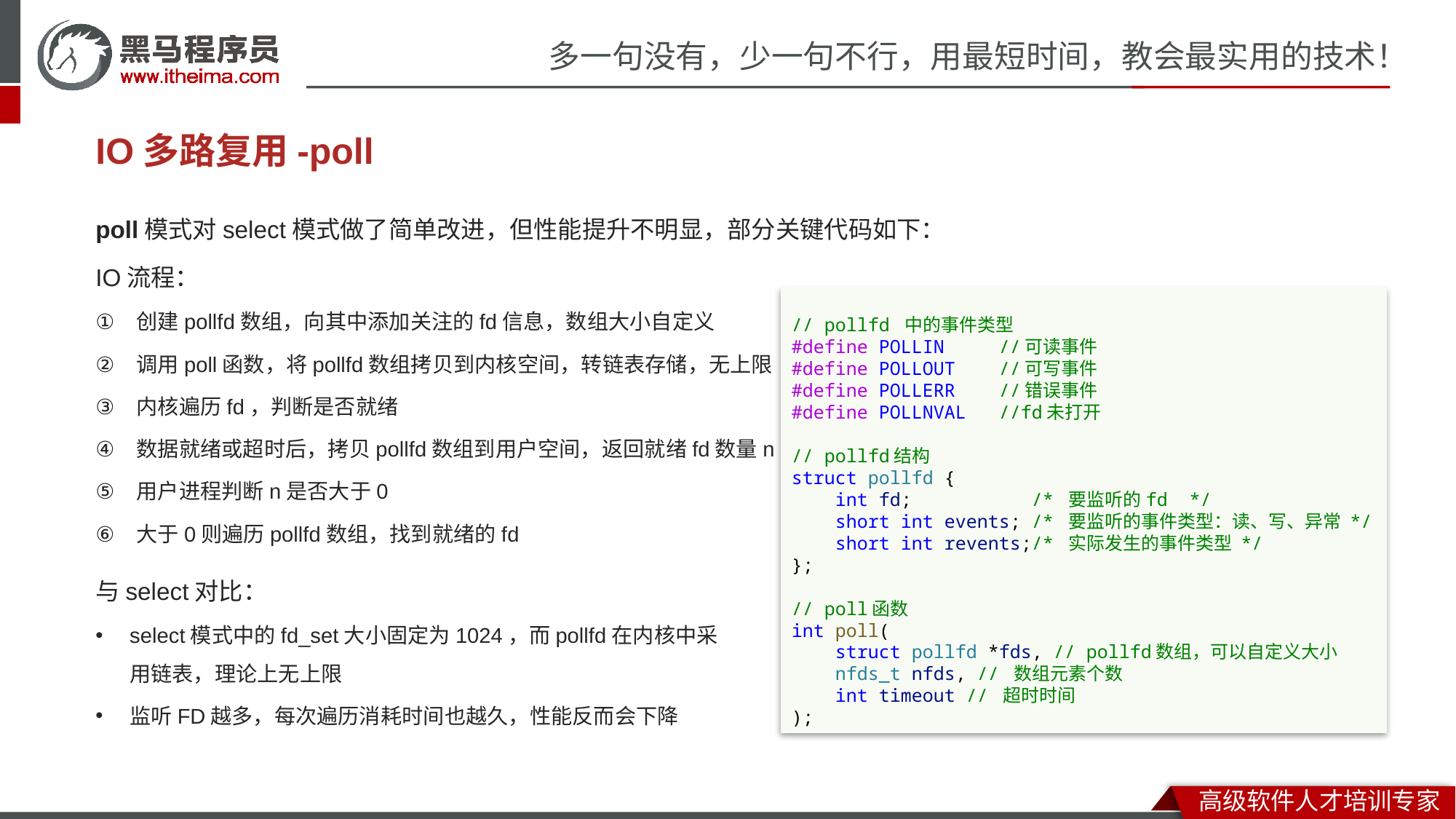

# IO多路复用-poll
poll模式对select模式做了简单改进，但性能提升不明显，部分关键代码如下：
IO流程：
创建pollfd数组，向其中添加关注的fd信息，数组大小自定义
调用poll函数，将pollfd数组拷贝到内核空间，转链表存储，无上限
内核遍历fd，判断是否就绪
数据就绪或超时后，拷贝pollfd数组到用户空间，返回就绪fd数量n
用户进程判断n是否大于0
大于0则遍历pollfd数组，找到就绪的fd
// pollfd 中的事件类型
#define POLLIN     //可读事件
#define POLLOUT    //可写事件
#define POLLERR    //错误事件
#define POLLNVAL   //fd未打开

// pollfd结构
struct pollfd {
    int fd;     	  /* 要监听的fd  */
    short int events; /* 要监听的事件类型：读、写、异常 */
    short int revents;/* 实际发生的事件类型 */
};
// poll函数
int poll(
    struct pollfd *fds, // pollfd数组，可以自定义大小
    nfds_t nfds, // 数组元素个数
    int timeout // 超时时间
);
与select对比：
select模式中的fd_set大小固定为1024，而pollfd在内核中采用链表，理论上无上限
监听FD越多，每次遍历消耗时间也越久，性能反而会下降